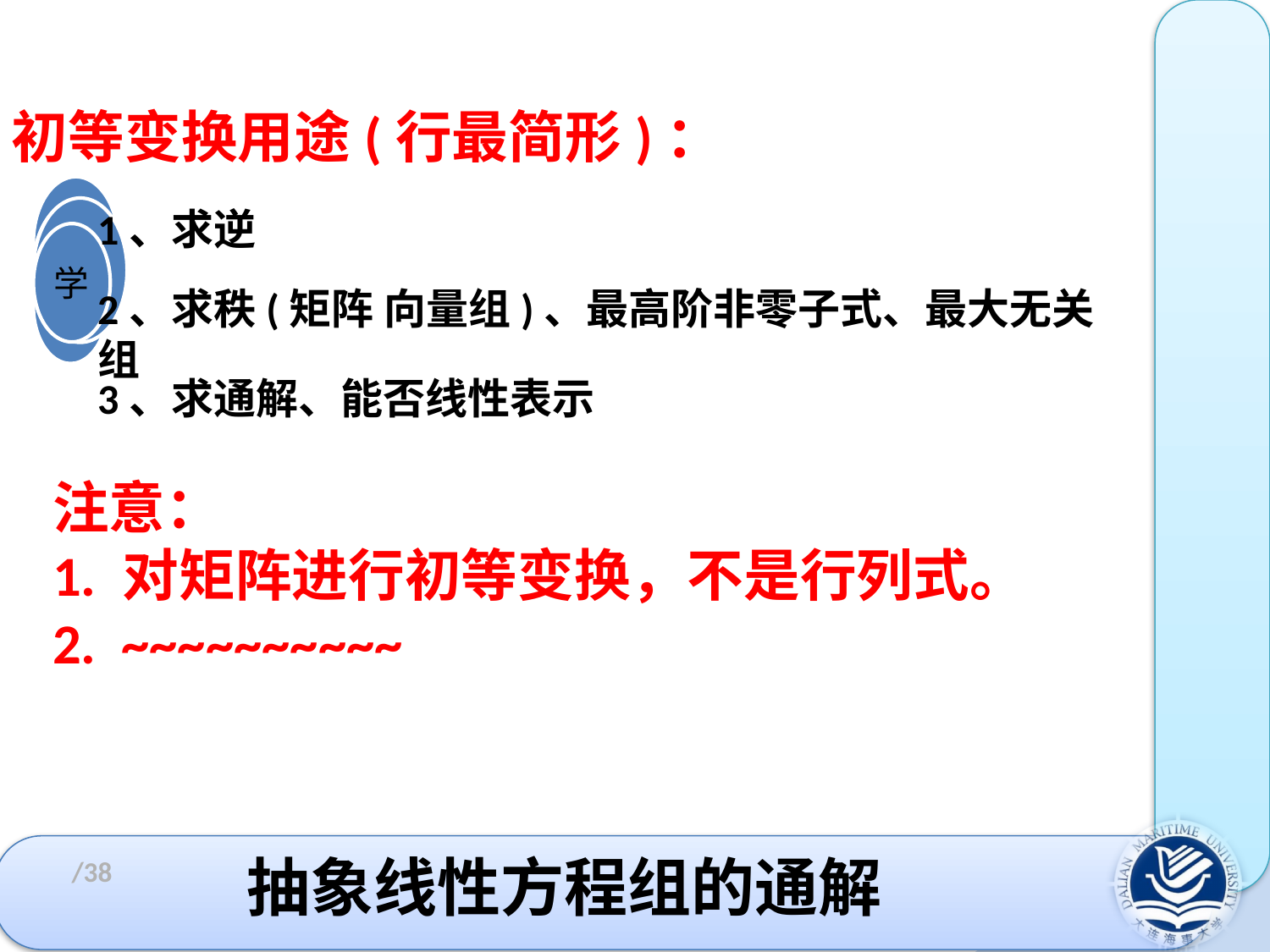

初等变换用途(行最简形)：
1、求逆
2、求秩(矩阵 向量组)、最高阶非零子式、最大无关组
3、求通解、能否线性表示
注意：
1. 对矩阵进行初等变换，不是行列式。
2.  ~~~~~~~~~~
14
# 抽象线性方程组的通解
/38